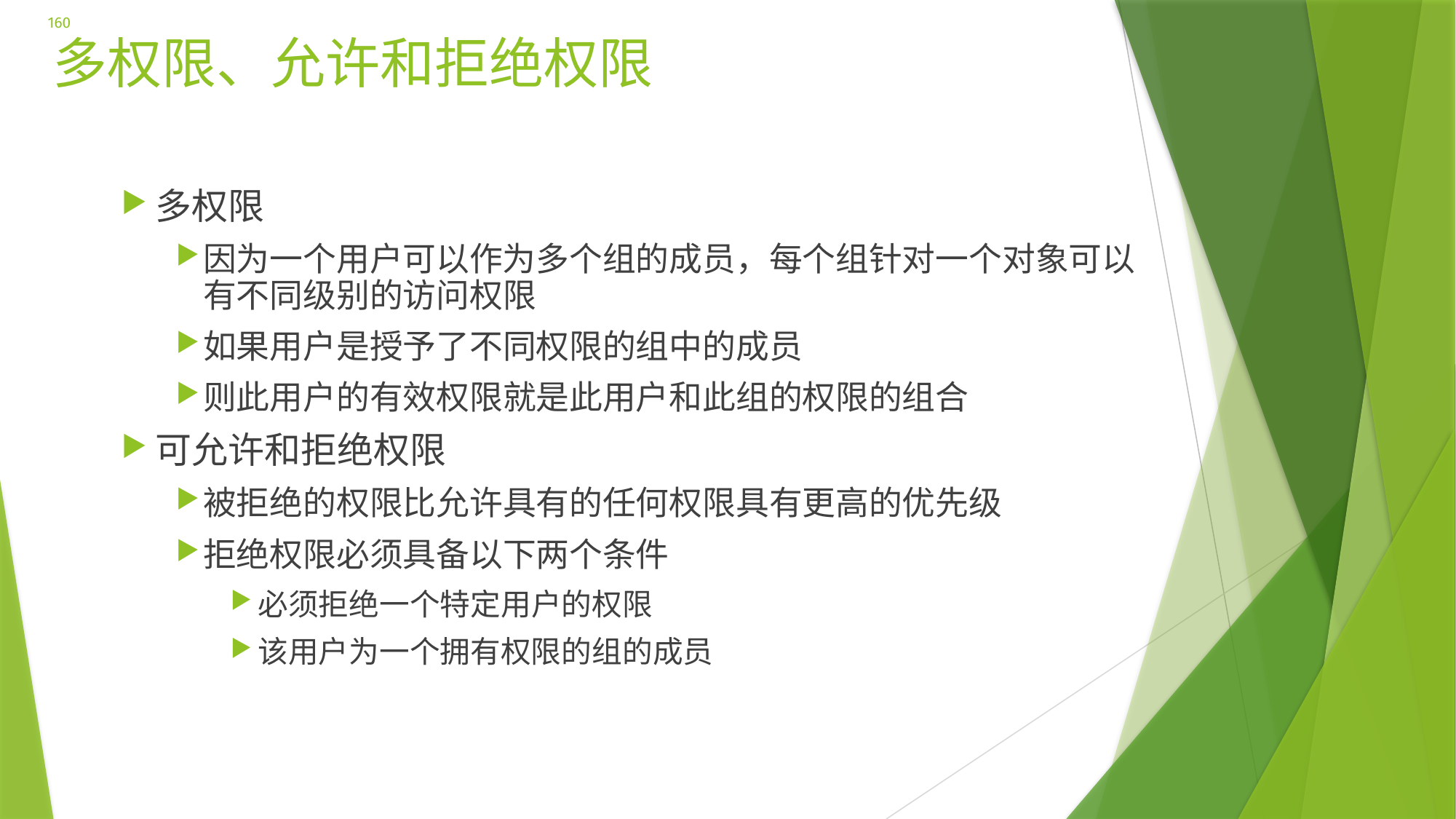

160
# 多权限、允许和拒绝权限
多权限
因为一个用户可以作为多个组的成员，每个组针对一个对象可以有不同级别的访问权限
如果用户是授予了不同权限的组中的成员
则此用户的有效权限就是此用户和此组的权限的组合
可允许和拒绝权限
被拒绝的权限比允许具有的任何权限具有更高的优先级
拒绝权限必须具备以下两个条件
必须拒绝一个特定用户的权限
该用户为一个拥有权限的组的成员